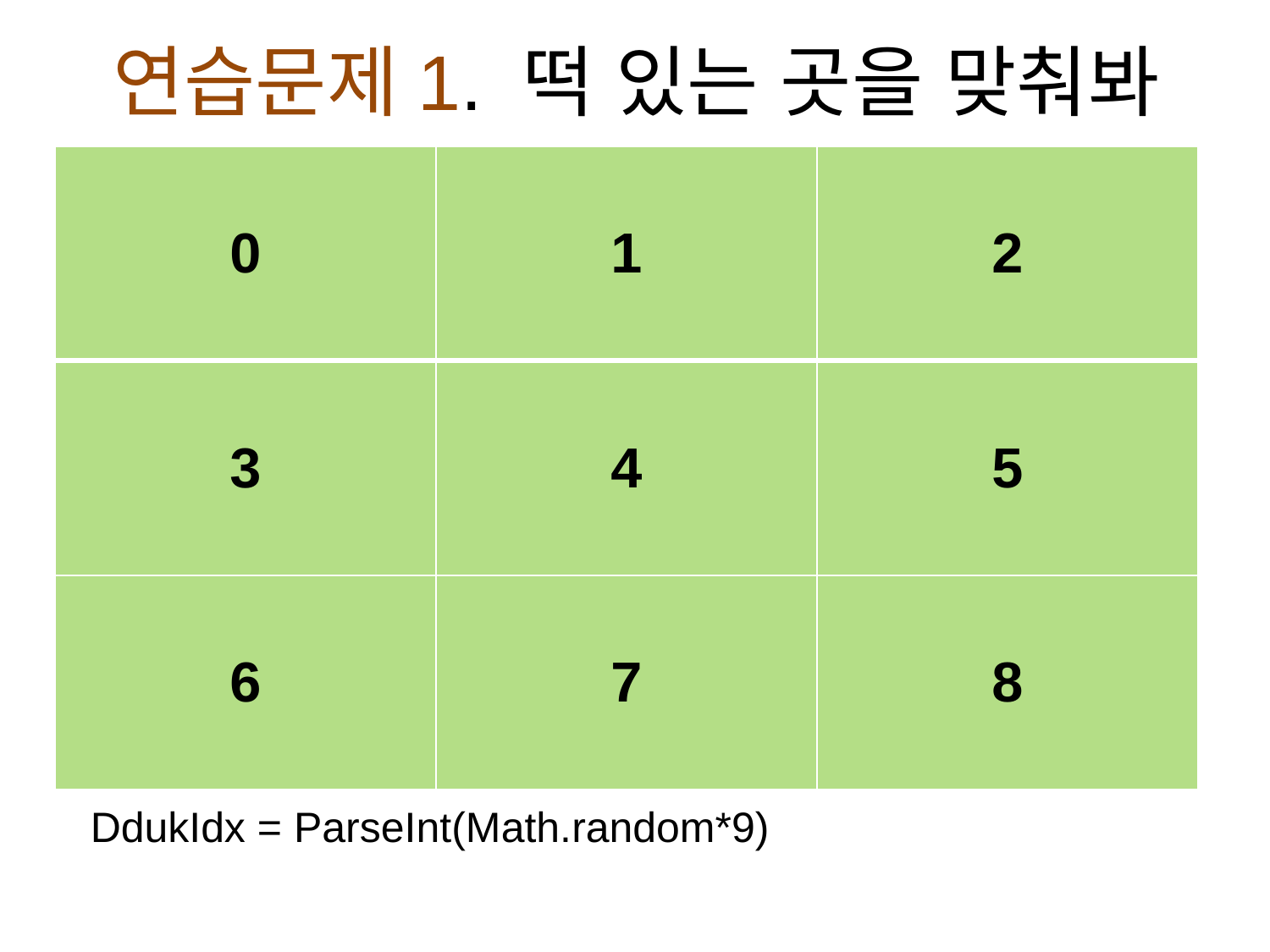

# 연습문제1. 떡 있는 곳을 맞춰봐
| 0 | 1 | 2 |
| --- | --- | --- |
| 3 | 4 | 5 |
| 6 | 7 | 8 |
DdukIdx = ParseInt(Math.random*9)